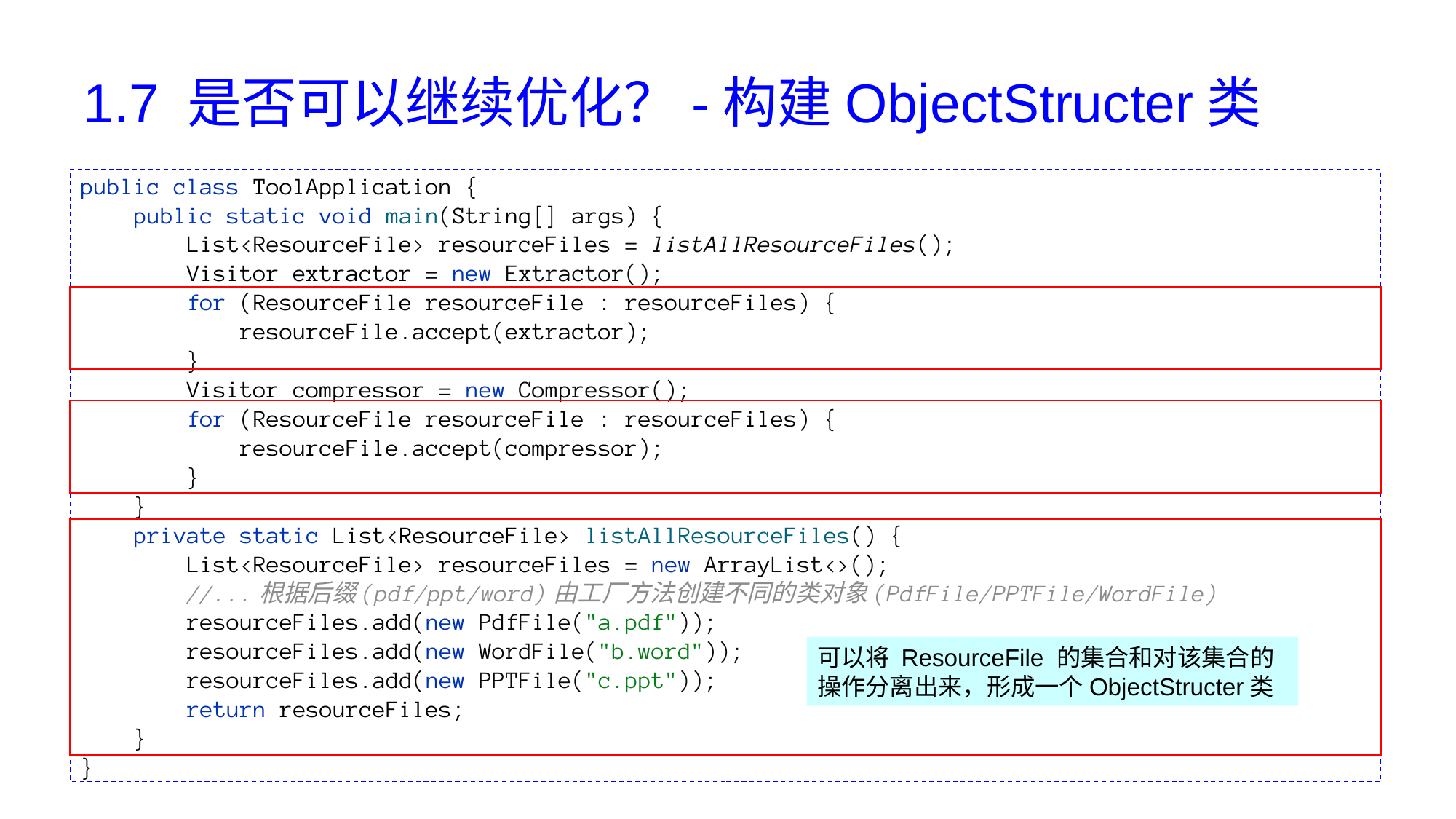

# 1.7 是否可以继续优化？-构建ObjectStructer类
public class ToolApplication {
    public static void main(String[] args) {
        List<ResourceFile> resourceFiles = listAllResourceFiles();
        Visitor extractor = new Extractor();
        for (ResourceFile resourceFile : resourceFiles) {
            resourceFile.accept(extractor);
        }
        Visitor compressor = new Compressor();
        for (ResourceFile resourceFile : resourceFiles) {
            resourceFile.accept(compressor);
        }
    }
    private static List<ResourceFile> listAllResourceFiles() {
        List<ResourceFile> resourceFiles = new ArrayList<>();
        //...根据后缀(pdf/ppt/word)由工厂方法创建不同的类对象(PdfFile/PPTFile/WordFile)
        resourceFiles.add(new PdfFile("a.pdf"));
        resourceFiles.add(new WordFile("b.word"));
        resourceFiles.add(new PPTFile("c.ppt"));
        return resourceFiles;
    }
}

可以将 ResourceFile 的集合和对该集合的操作分离出来，形成一个ObjectStructer类
45